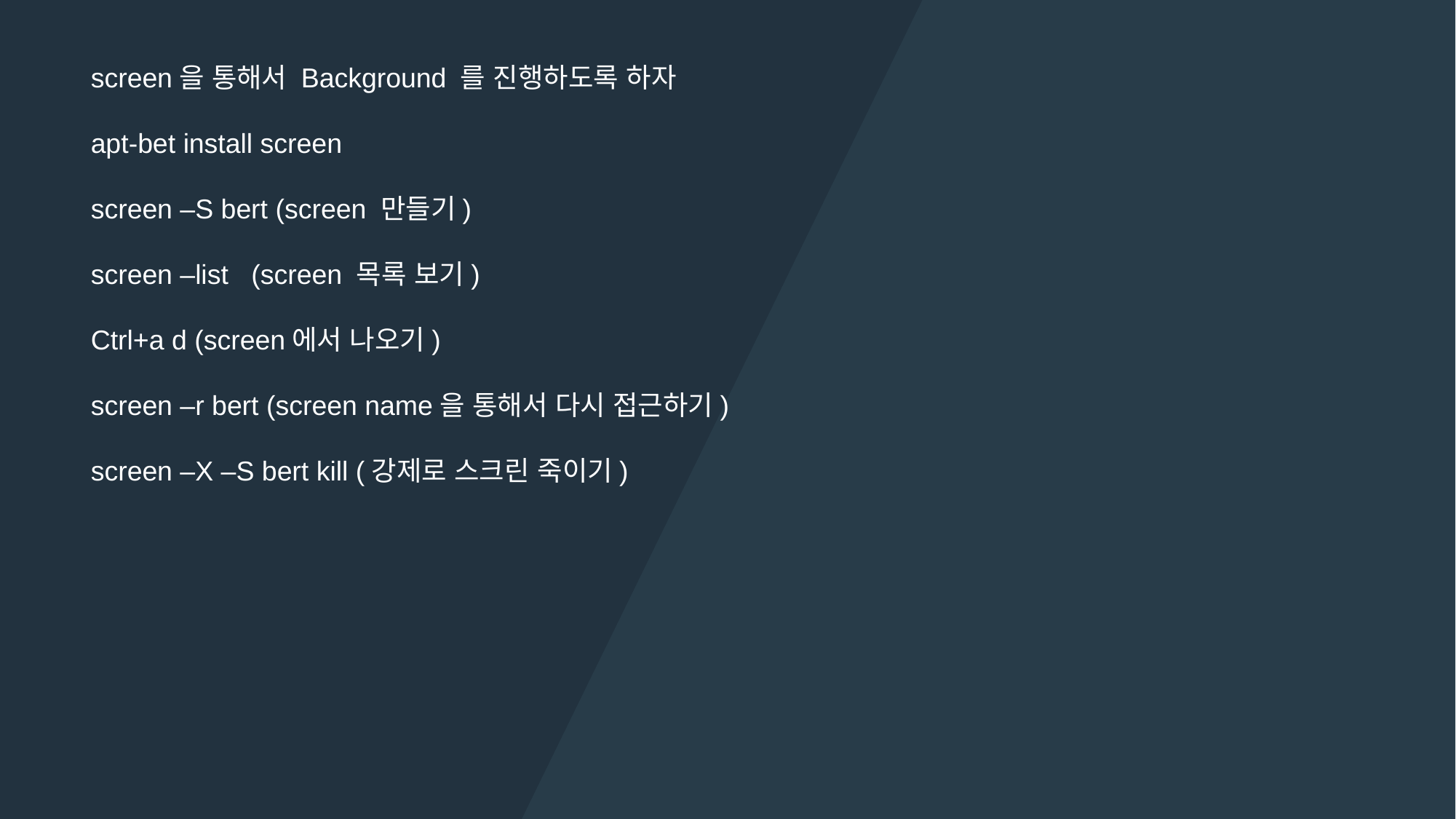

screen을 통해서 Background 를 진행하도록 하자

apt-bet install screen

screen –S bert (screen 만들기)

screen –list   (screen 목록 보기)

Ctrl+a d (screen에서 나오기)

screen –r bert (screen name을 통해서 다시 접근하기)

screen –X –S bert kill (강제로 스크린 죽이기)